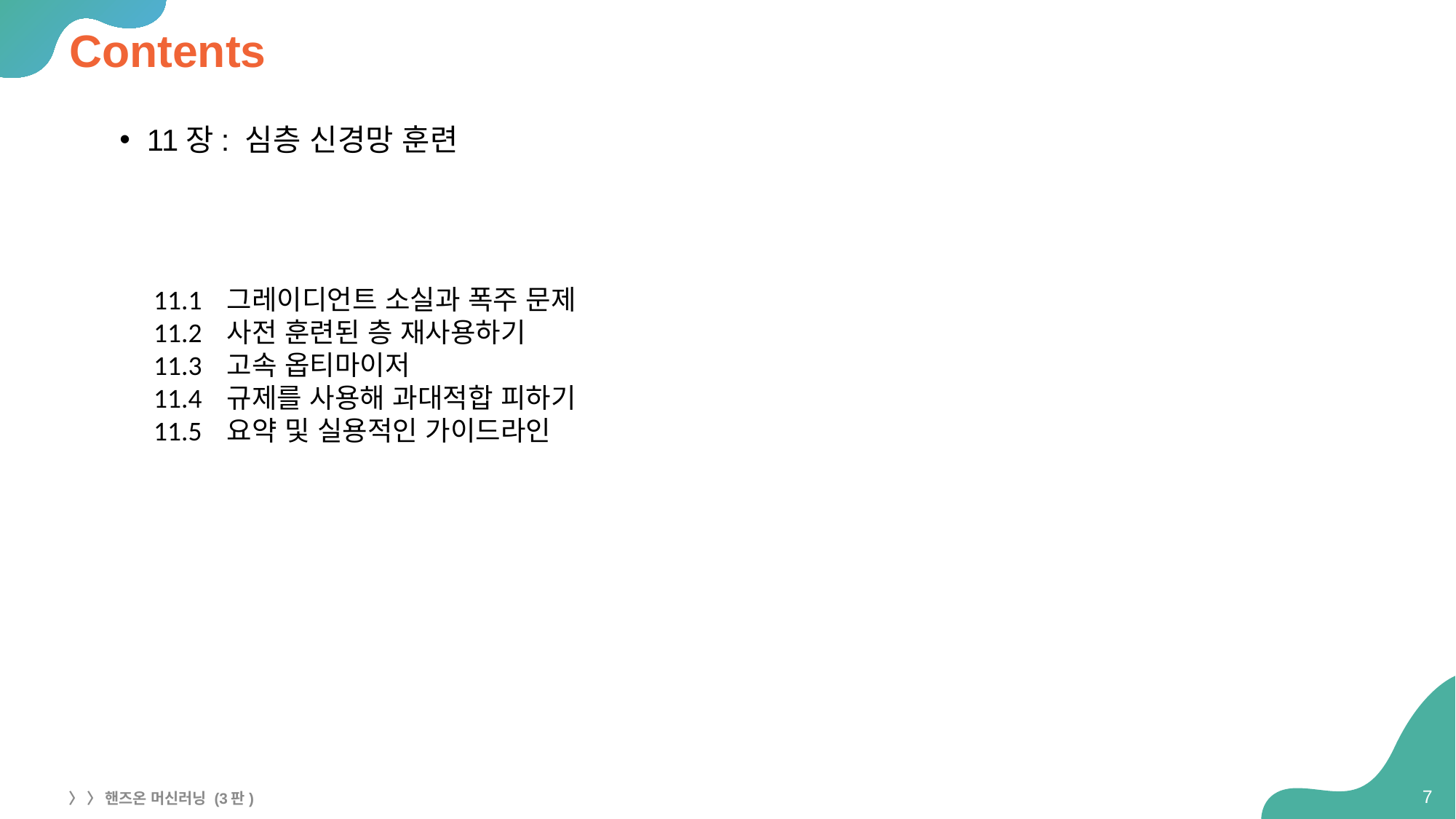

# Contents
11장: 심층 신경망 훈련

11.1   그레이디언트 소실과 폭주 문제
11.2   사전 훈련된 층 재사용하기
11.3   고속 옵티마이저
11.4   규제를 사용해 과대적합 피하기
11.5   요약 및 실용적인 가이드라인

7
〉 〉 핸즈온 머신러닝 (3판)